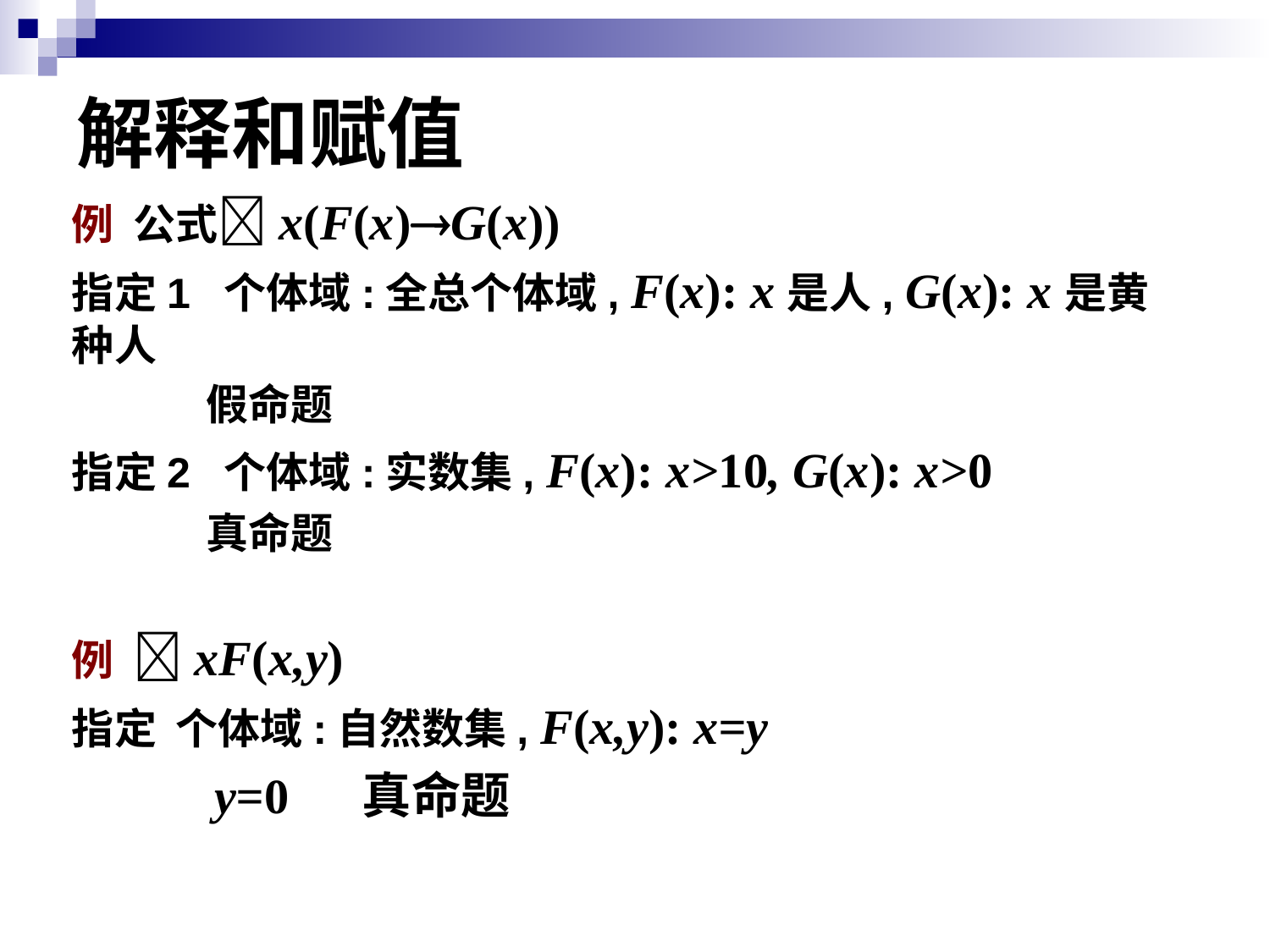

# 解释和赋值
例  公式∀x(F(x)→G(x))
指定1  个体域:全总个体域, F(x): x是人, G(x): x是黄种人
             假命题
指定2  个体域:实数集, F(x): x>10, G(x): x>0
             真命题

例  ∃xF(x,y)
指定  个体域:自然数集, F(x,y): x=y
            y=0     真命题
8